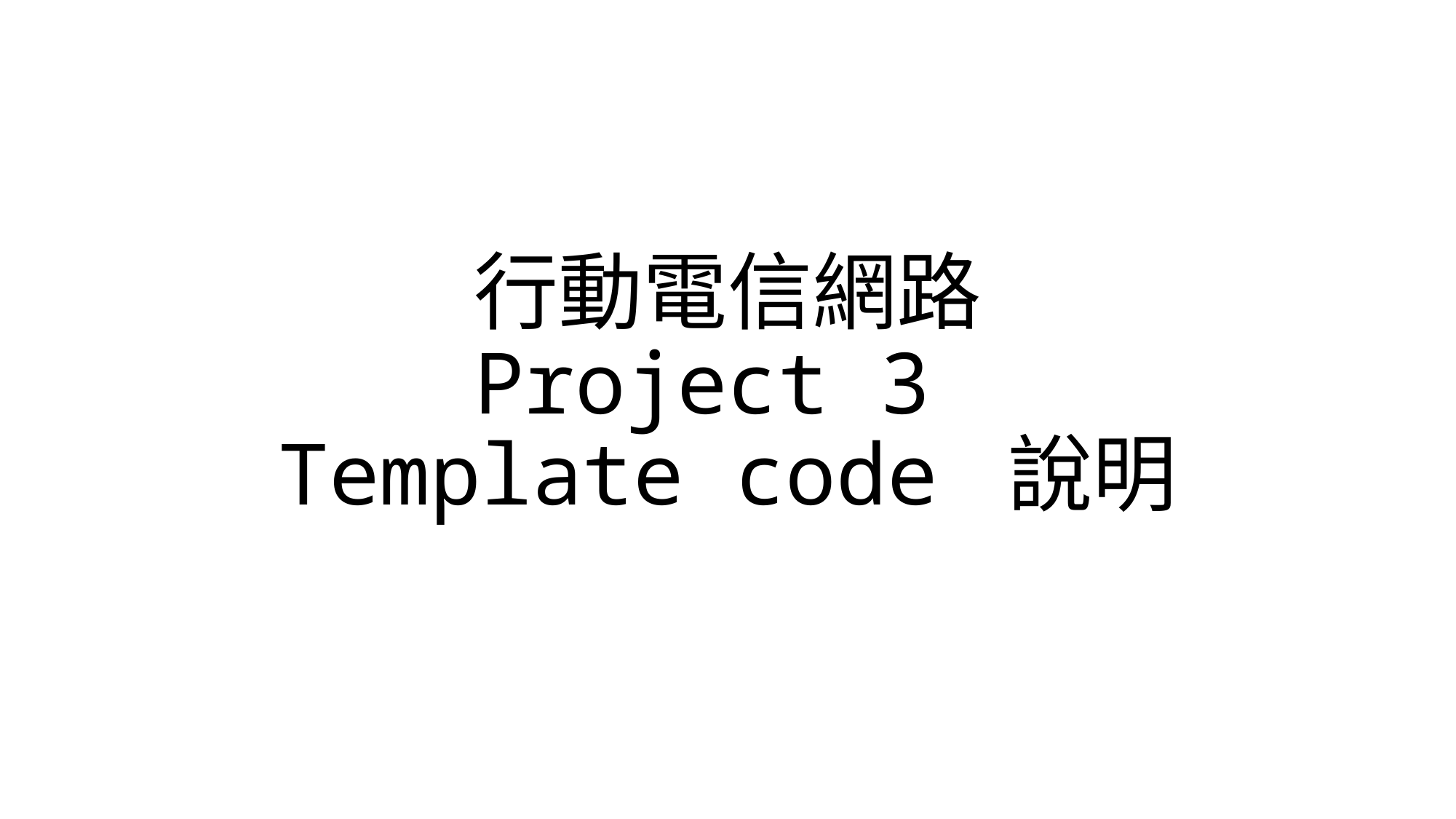

# 行動電信網路 Project 3 Template code 說明